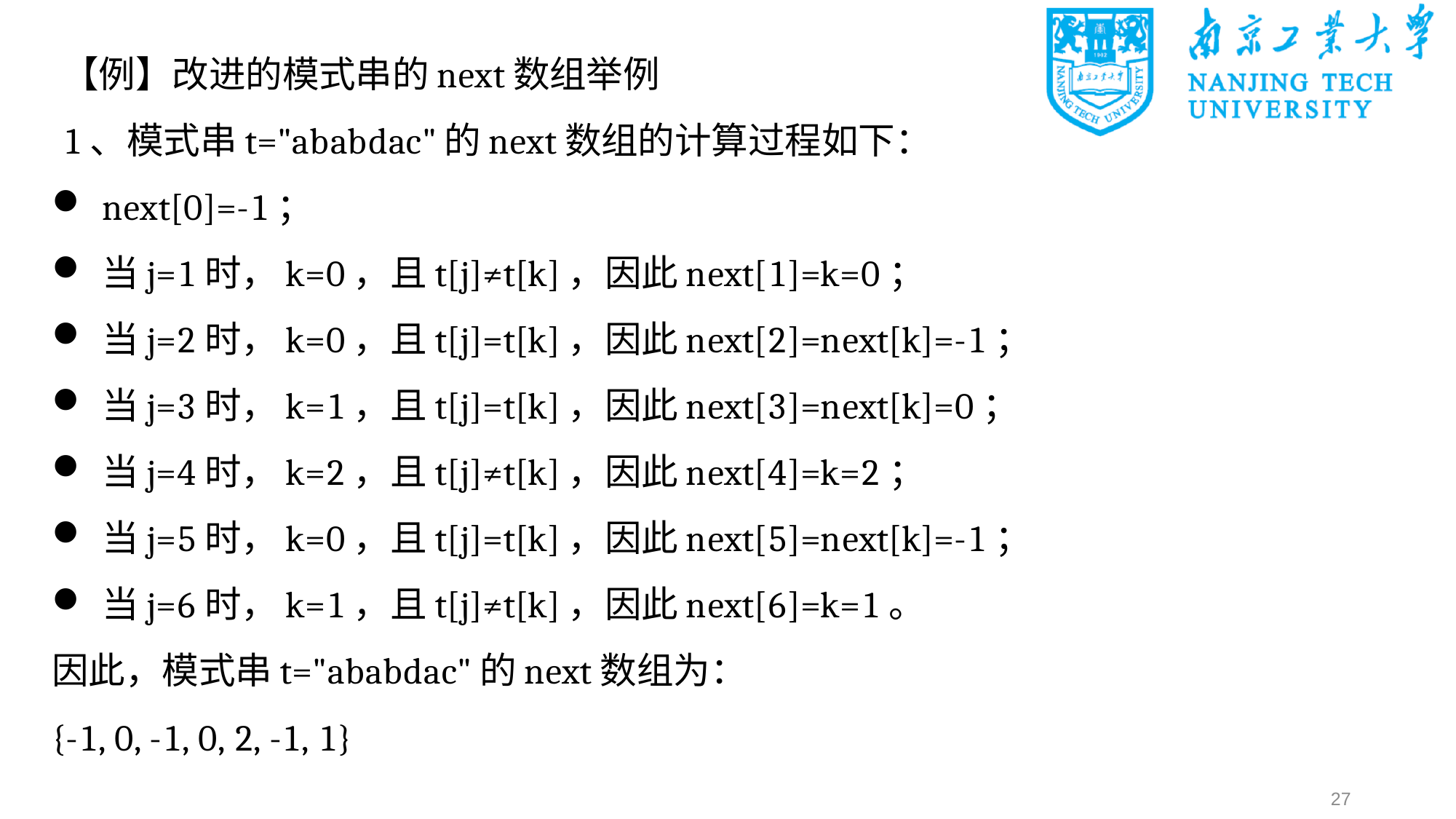

【例】改进的模式串的next数组举例
1、模式串t="ababdac"的next数组的计算过程如下：
next[0]=-1；
当j=1时，k=0，且t[j]≠t[k]，因此next[1]=k=0；
当j=2时，k=0，且t[j]=t[k]，因此next[2]=next[k]=-1；
当j=3时，k=1，且t[j]=t[k]，因此next[3]=next[k]=0；
当j=4时，k=2，且t[j]≠t[k]，因此next[4]=k=2；
当j=5时，k=0，且t[j]=t[k]，因此next[5]=next[k]=-1；
当j=6时，k=1，且t[j]≠t[k]，因此next[6]=k=1。
因此，模式串t="ababdac"的next数组为：
{-1, 0, -1, 0, 2, -1, 1}
27